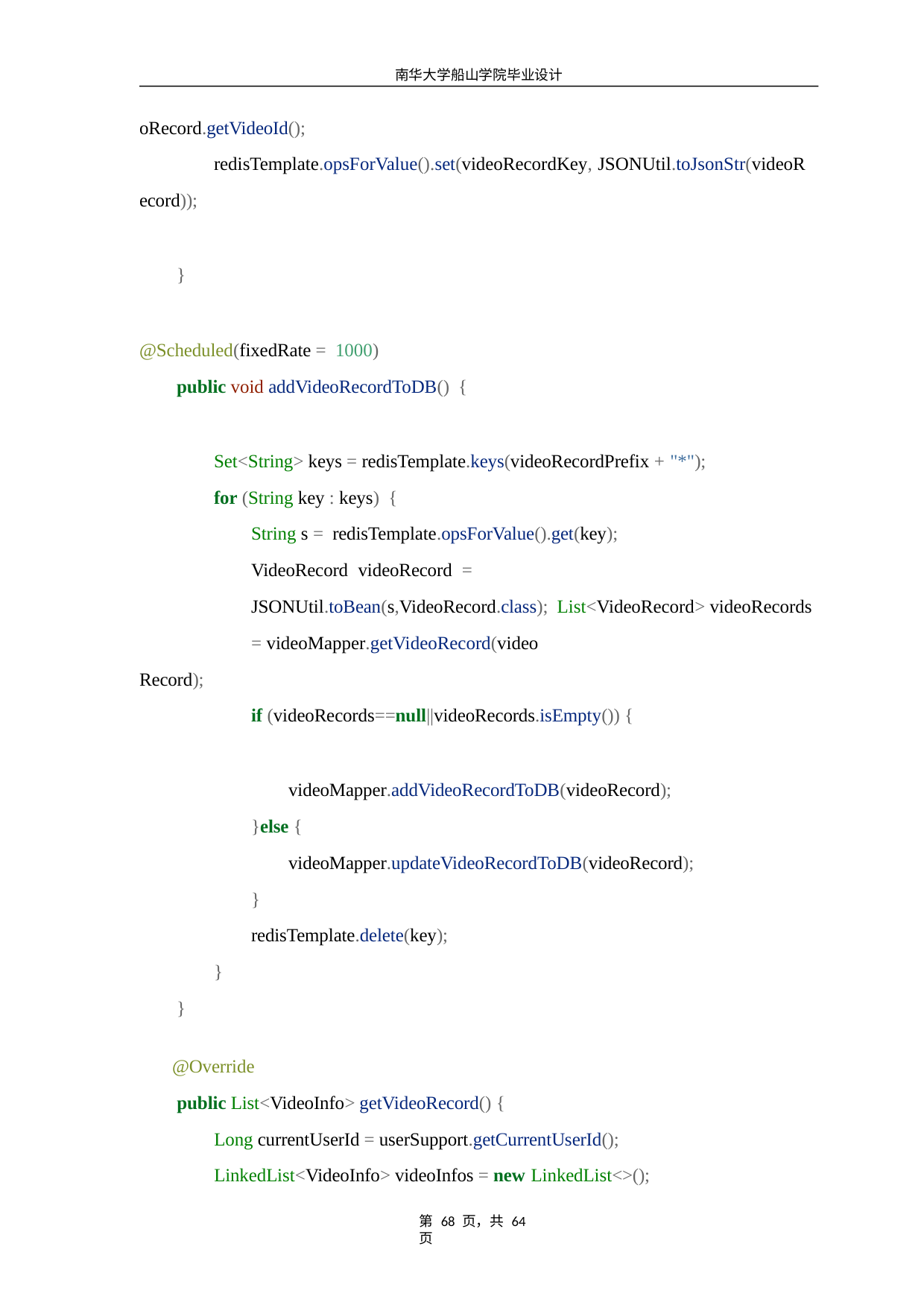

南华大学船山学院毕业设计

oRecord.getVideoId();
redisTemplate.opsForValue().set(videoRecordKey, JSONUtil.toJsonStr(videoR
ecord));

}

@Scheduled(fixedRate = 1000)
public void addVideoRecordToDB() {

Set<String> keys = redisTemplate.keys(videoRecordPrefix + "*");
for (String key : keys) {
String s = redisTemplate.opsForValue().get(key);
VideoRecord  videoRecord  =	JSONUtil.toBean(s,VideoRecord.class);  List<VideoRecord> videoRecords = videoMapper.getVideoRecord(video
Record);
if (videoRecords==null||videoRecords.isEmpty()) {

videoMapper.addVideoRecordToDB(videoRecord);
}else {
videoMapper.updateVideoRecordToDB(videoRecord);
}
redisTemplate.delete(key);
}
}

@Override
public List<VideoInfo> getVideoRecord() {
Long currentUserId = userSupport.getCurrentUserId();  LinkedList<VideoInfo> videoInfos = new LinkedList<>();
第 68 页，共 64 页